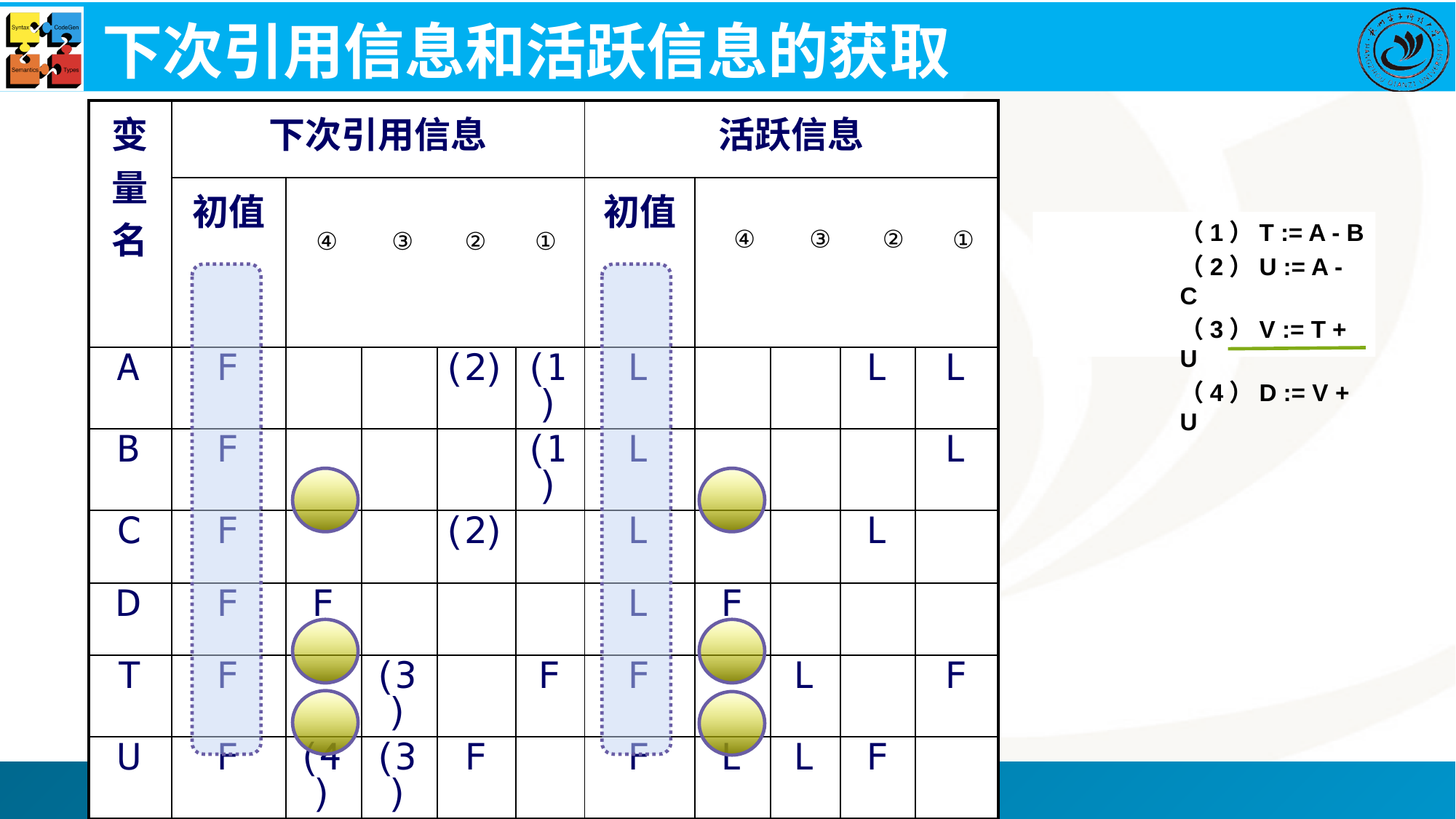

# 下次引用信息和活跃信息的获取
| 变量名 | 下次引用信息 |  |  |  |  | 活跃信息 |  |  |  |  |
| --- | --- | --- | --- | --- | --- | --- | --- | --- | --- | --- |
|  | 初值 |  |  |  |  | 初值 |  |  |  |  |
| A | F |  |  | (2) | (1) | L |  |  | L | L |
| B | F |  |  |  | (1) | L |  |  |  | L |
| C | F |  |  | (2) |  | L |  |  | L |  |
| D | F | F |  |  |  | L | F |  |  |  |
| T | F |  | (3) |  | F | F |  | L |  | F |
| U | F | (4) | (3) | F |  | F | L | L | F |  |
| V | F | (4) | F |  |  | F | L | F |  |  |
	（1）T := A - B
	（2）U := A - C
	（3）V := T + U
	（4）D := V + U
④
③
②
①
④
③
②
①